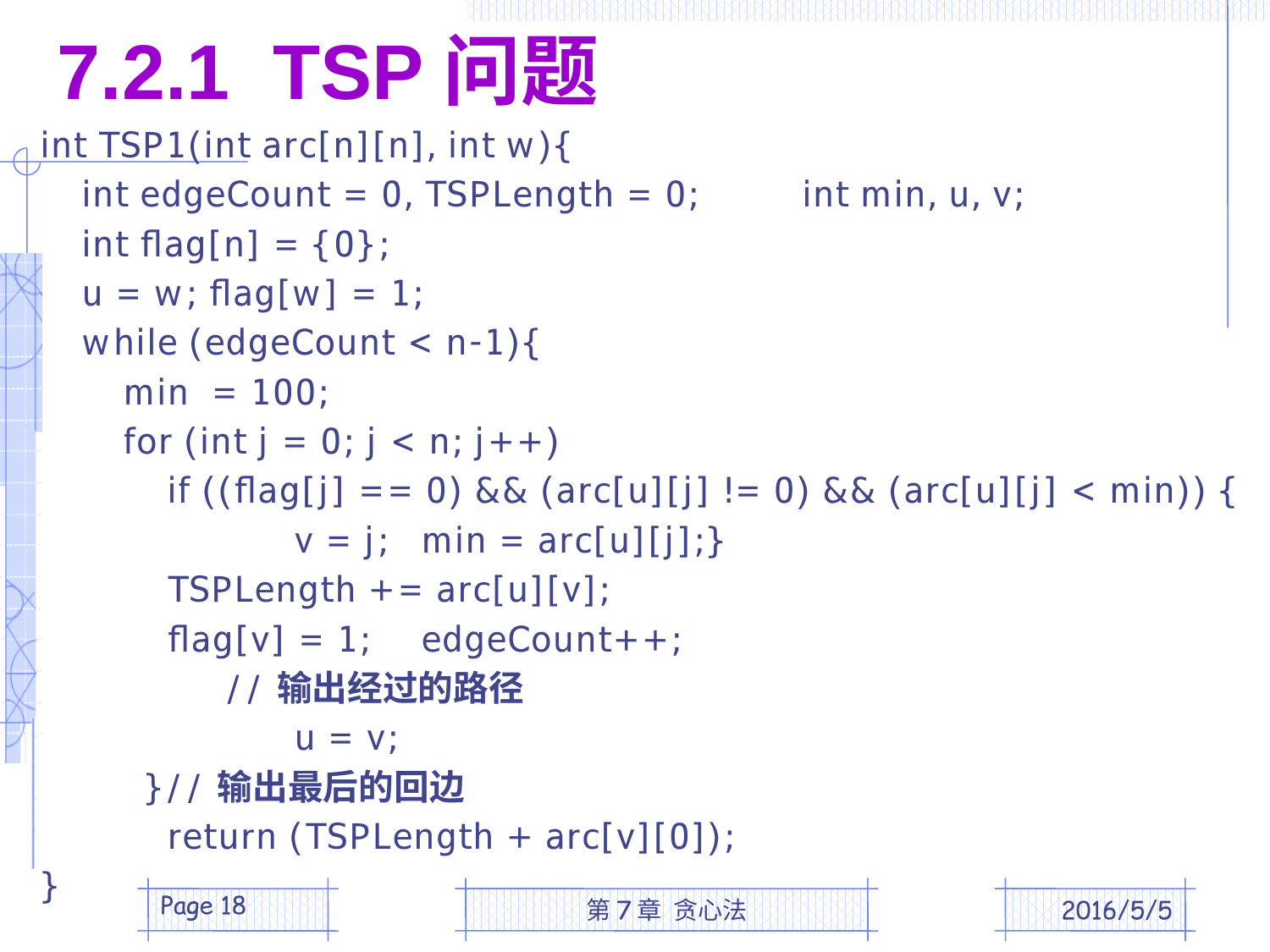

7.2.1  TSP问题
int TSP1(int arc[n][n], int w){
    int edgeCount = 0, TSPLength = 0;	int min, u, v;
    int flag[n] = {0};
    u = w; flag[w] = 1;
    while (edgeCount < n-1){
        min  = 100;
        for (int j = 0; j < n; j++)
	if ((flag[j] == 0) && (arc[u][j] != 0) && (arc[u][j] < min)) {
		v = j;	min = arc[u][j];}
	TSPLength += arc[u][v];
	flag[v] = 1; 	edgeCount++;
                  //输出经过的路径
		u = v;
          }	//输出最后的回边
	return (TSPLength + arc[v][0]);
}
Page 18
第7章  贪心法
2016/5/5